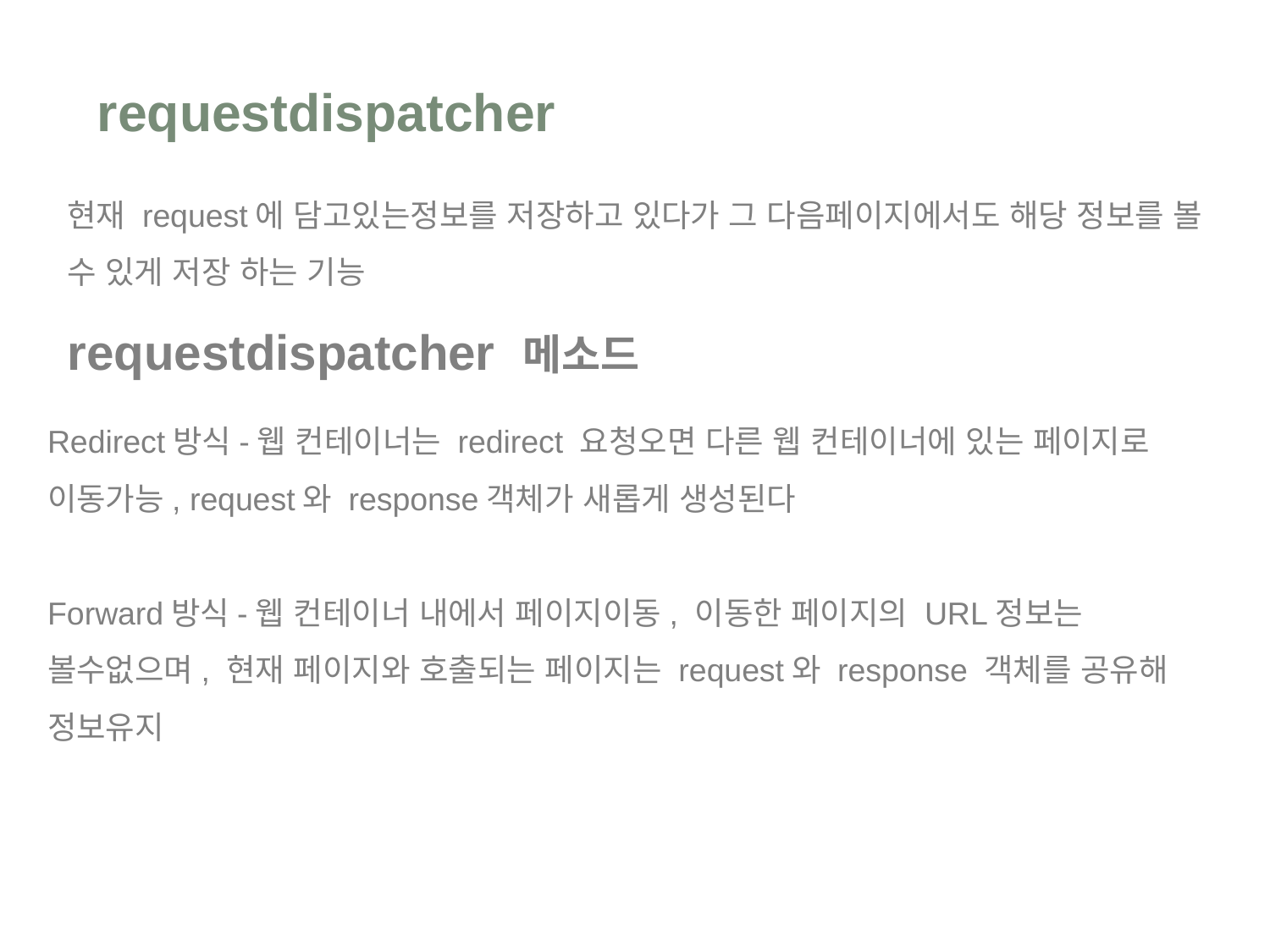

requestdispatcher
현재 request에 담고있는정보를 저장하고 있다가 그 다음페이지에서도 해당 정보를 볼 수 있게 저장 하는 기능
requestdispatcher 메소드
Redirect방식-웹 컨테이너는 redirect 요청오면 다른 웹 컨테이너에 있는 페이지로 이동가능, request와 response객체가 새롭게 생성된다

Forward방식-웹 컨테이너 내에서 페이지이동, 이동한 페이지의 URL정보는 볼수없으며, 현재 페이지와 호출되는 페이지는 request와 response 객체를 공유해 정보유지